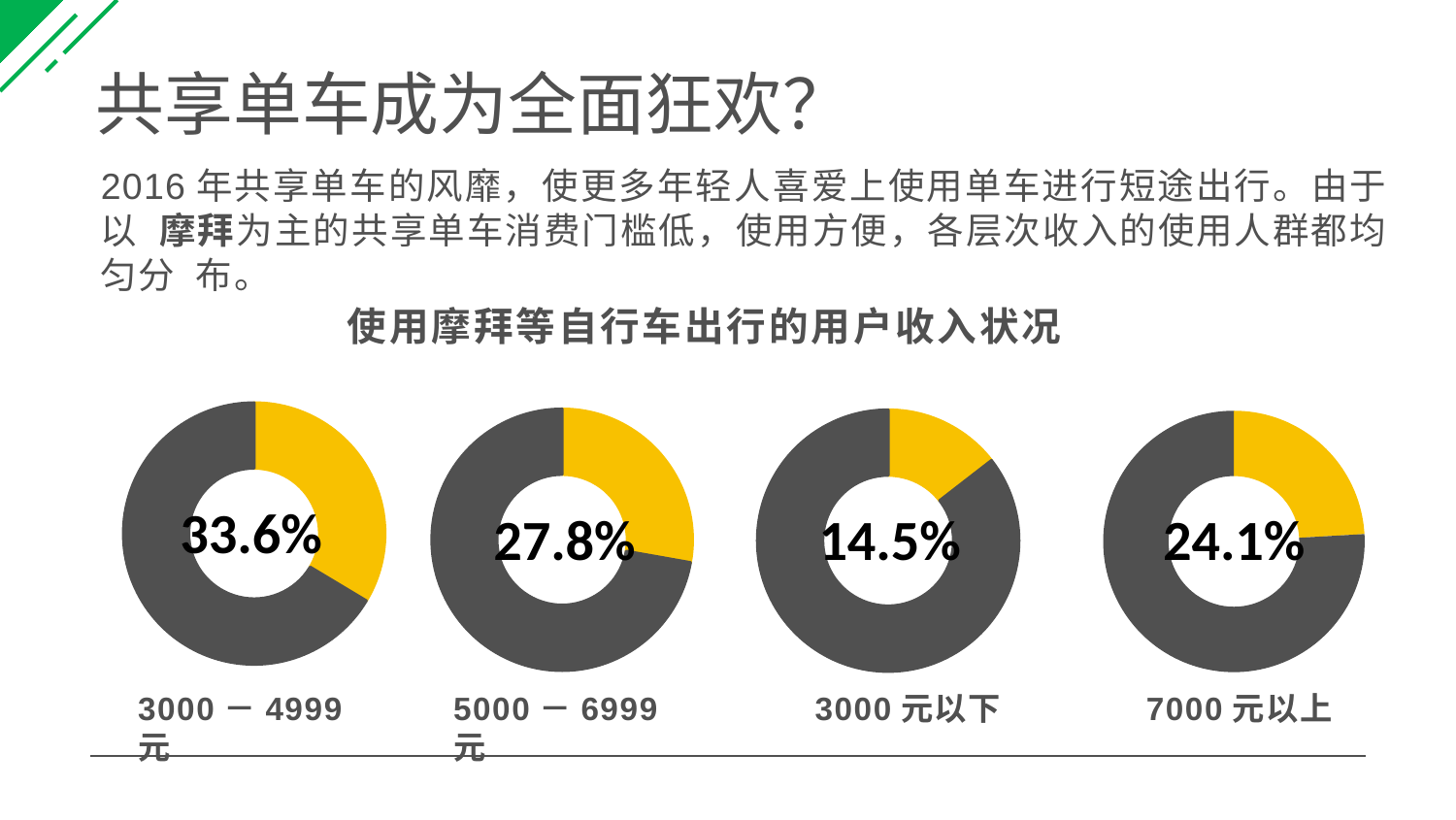

# 共享单车成为全面狂欢？
2016年共享单车的风靡，使更多年轻人喜爱上使用单车进行短途出行。由于以  摩拜为主的共享单车消费门槛低，使用方便，各层次收入的使用人群都均匀分  布。
使用摩拜等自行车出行的用户收入状况

### Chart

| Category | 销售额 |
|---|---|
| 第一季度 | 33.6 |
| 第二季度 | 66.4 |

### Chart

| Category | 销售额 |
|---|---|
| 第一季度 | 27.8 |
| 第二季度 | 72.2 |

### Chart

| Category | 销售额 |
|---|---|
| 第一季度 | 14.5 |
| 第二季度 | 85.5 |

### Chart

| Category | 销售额 |
|---|---|
| 第一季度 | 24.1 |
| 第二季度 | 75.9 |
33.6%
27.8%
14.5%
24.1%
3000－4999元
5000－6999元
3000元以下
7000元以上